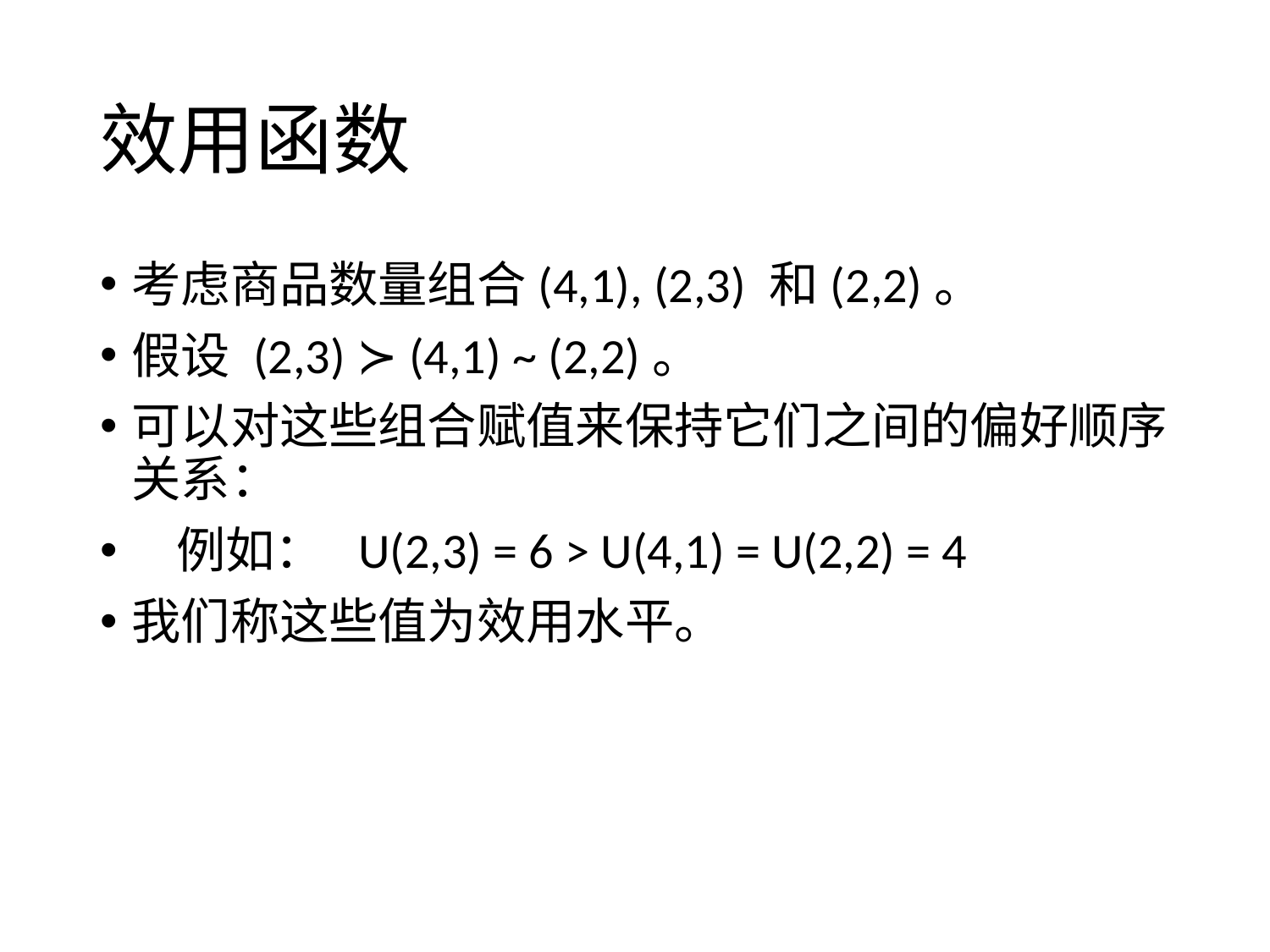

# 效用函数
考虑商品数量组合(4,1), (2,3) 和(2,2)。
假设 (2,3) ≻ (4,1) ~ (2,2)。
可以对这些组合赋值来保持它们之间的偏好顺序关系：
   例如：  U(2,3) = 6 > U(4,1) = U(2,2) = 4
我们称这些值为效用水平。